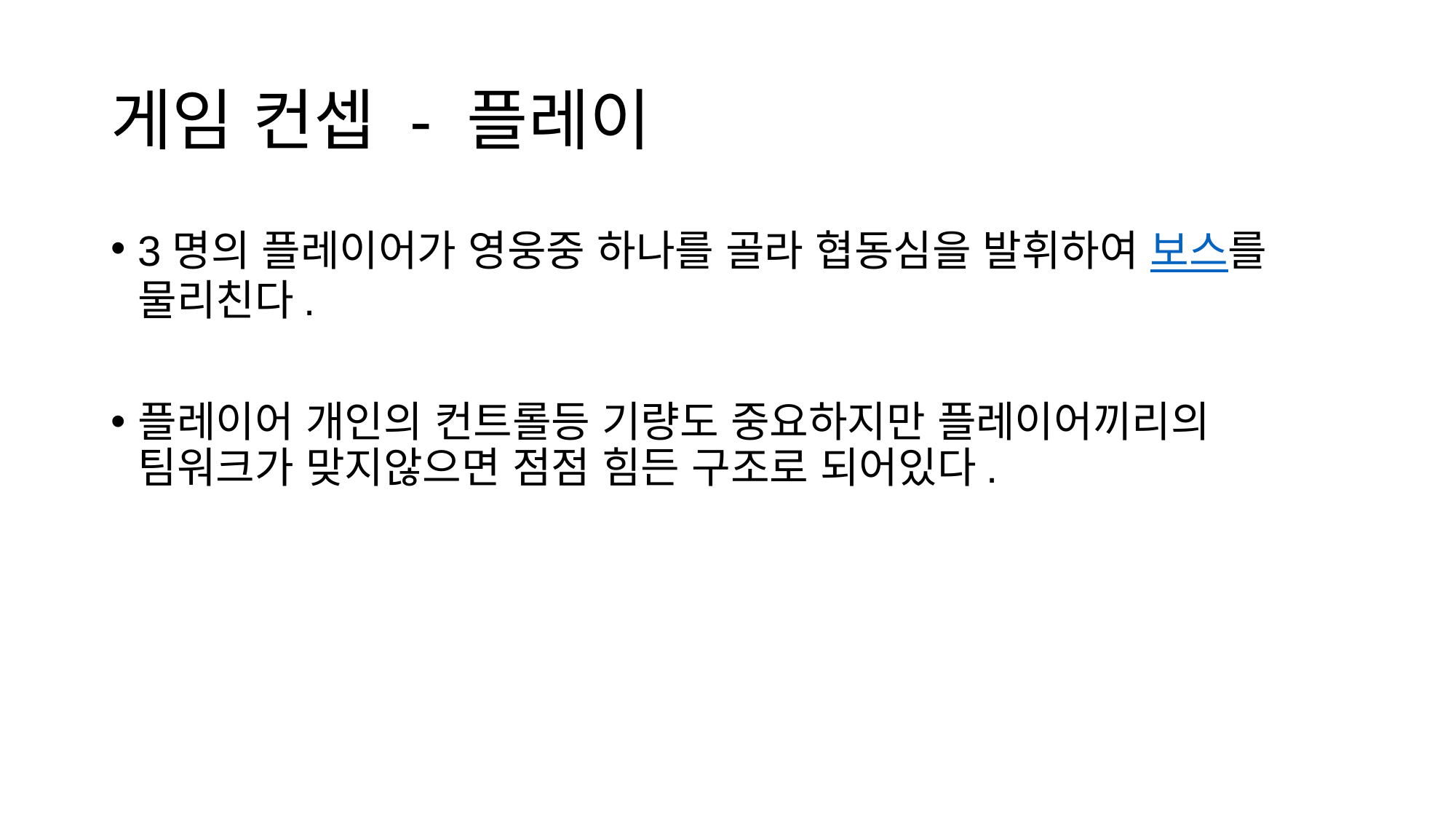

# 게임 컨셉 - 플레이
3명의 플레이어가 영웅중 하나를 골라 협동심을 발휘하여 보스를 물리친다.

플레이어 개인의 컨트롤등 기량도 중요하지만 플레이어끼리의 팀워크가 맞지않으면 점점 힘든 구조로 되어있다.